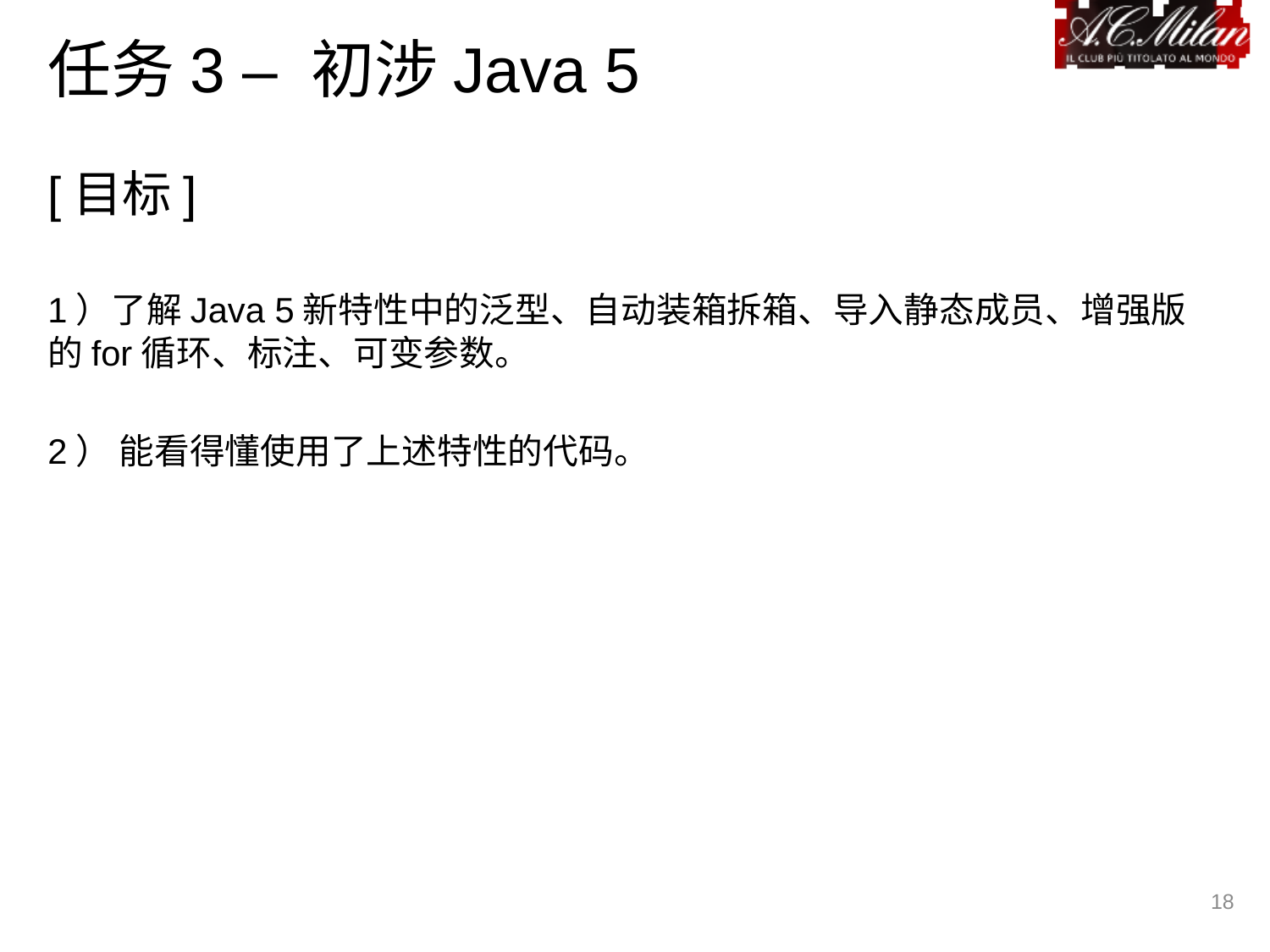

# 任务3 – 初涉Java 5
[目标]

1）了解Java 5新特性中的泛型、自动装箱拆箱、导入静态成员、增强版的for循环、标注、可变参数。

2） 能看得懂使用了上述特性的代码。
18